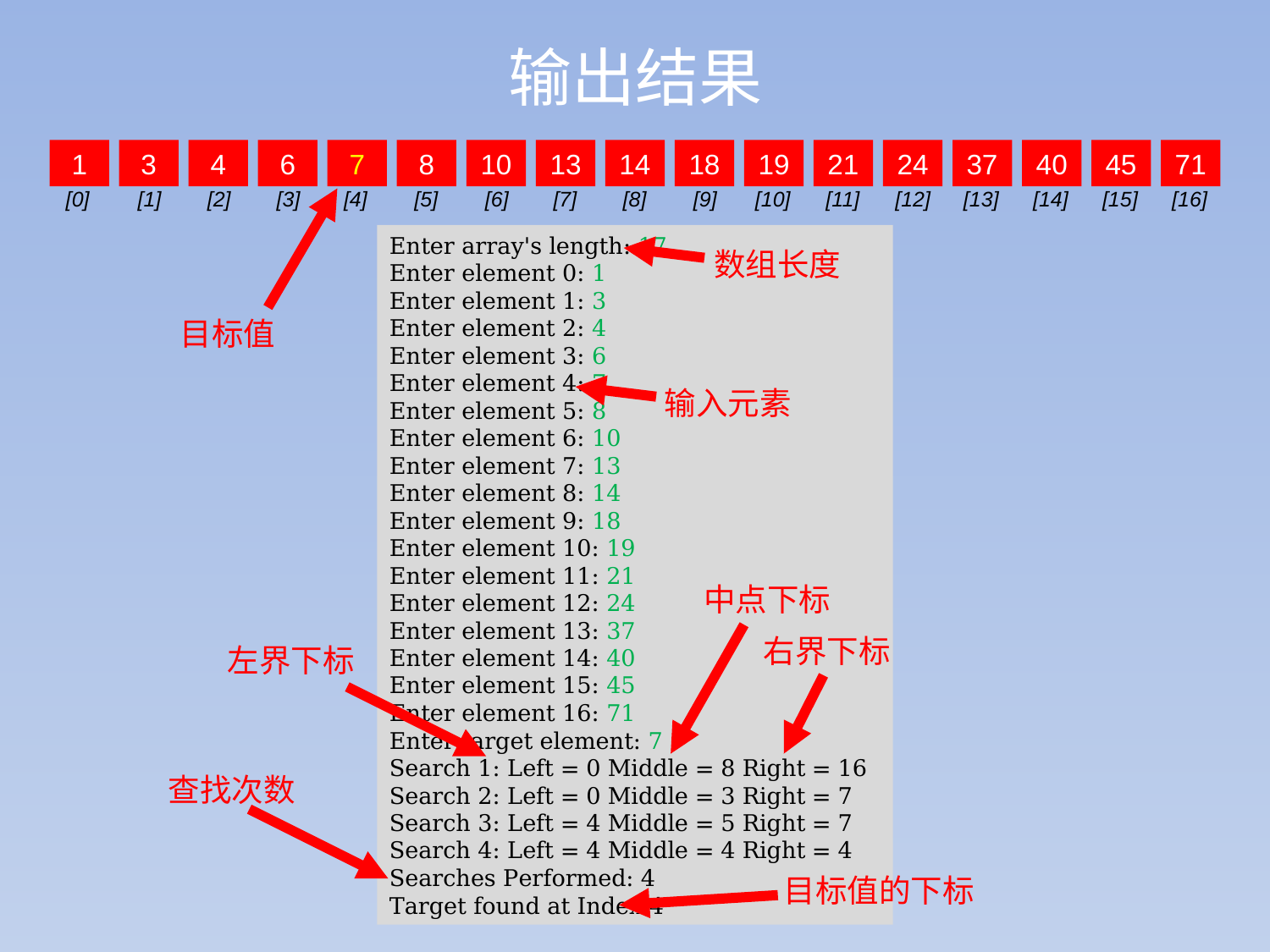

输出结果
1
3
4
6
7
8
10
13
14
18
19
21
24
37
40
45
71
[0]
[1]
[2]
[3]
[4]
[5]
[6]
[7]
[8]
[9]
[10]
[11]
[12]
[13]
[14]
[15]
[16]
Enter array's length: 17
Enter element 0: 1
Enter element 1: 3
Enter element 2: 4
Enter element 3: 6
Enter element 4: 7
Enter element 5: 8
Enter element 6: 10
Enter element 7: 13
Enter element 8: 14
Enter element 9: 18
Enter element 10: 19
Enter element 11: 21
Enter element 12: 24
Enter element 13: 37
Enter element 14: 40
Enter element 15: 45
Enter element 16: 71
Enter target element: 7
Search 1: Left = 0 Middle = 8 Right = 16
Search 2: Left = 0 Middle = 3 Right = 7
Search 3: Left = 4 Middle = 5 Right = 7
Search 4: Left = 4 Middle = 4 Right = 4
Searches Performed: 4
Target found at Index 4
数组长度
目标值
输入元素
中点下标
右界下标
左界下标
查找次数
目标值的下标